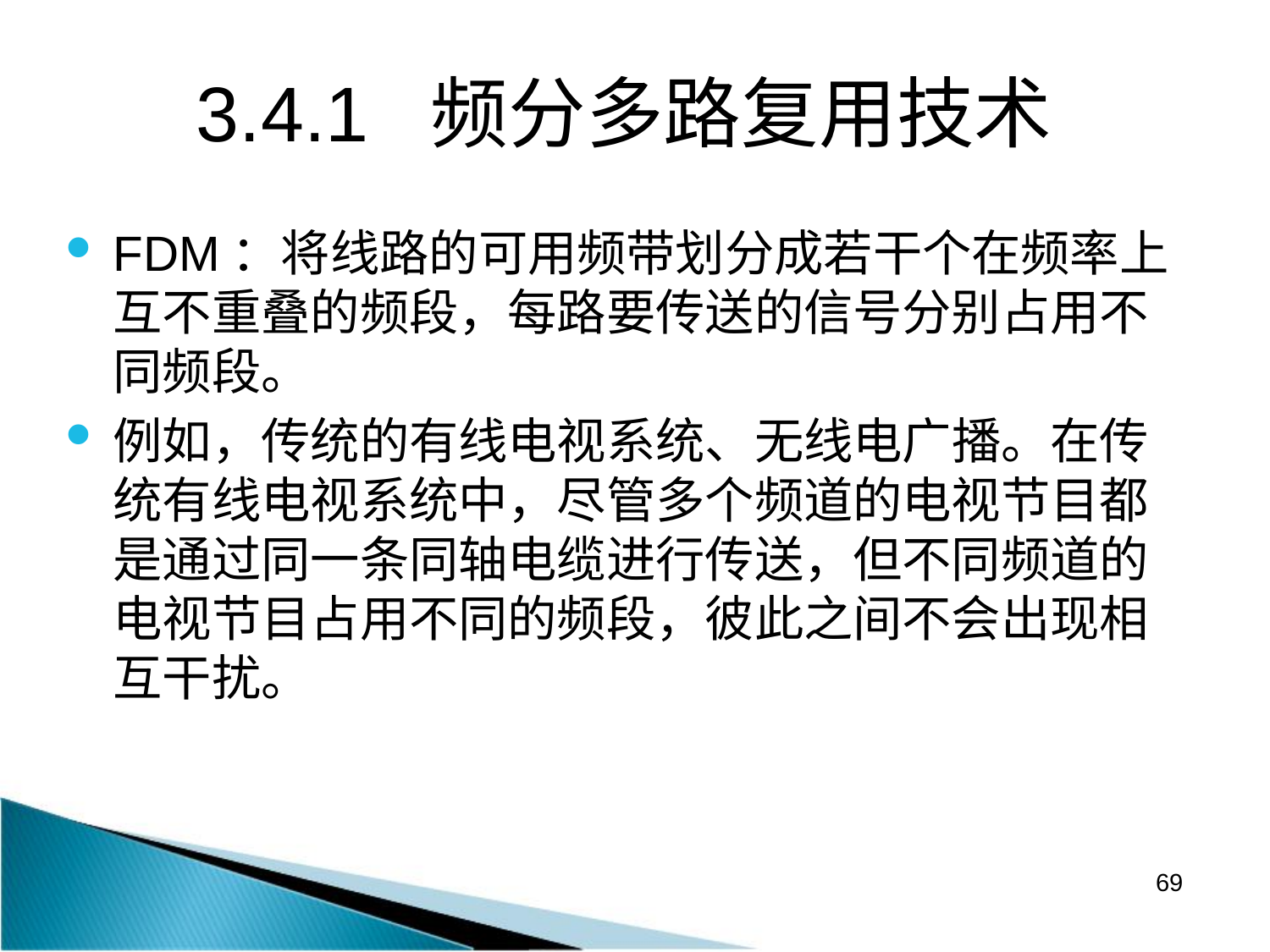

# 3.4.1  频分多路复用技术
FDM：将线路的可用频带划分成若干个在频率上互不重叠的频段，每路要传送的信号分别占用不同频段。
例如，传统的有线电视系统、无线电广播。在传统有线电视系统中，尽管多个频道的电视节目都是通过同一条同轴电缆进行传送，但不同频道的电视节目占用不同的频段，彼此之间不会出现相互干扰。
69